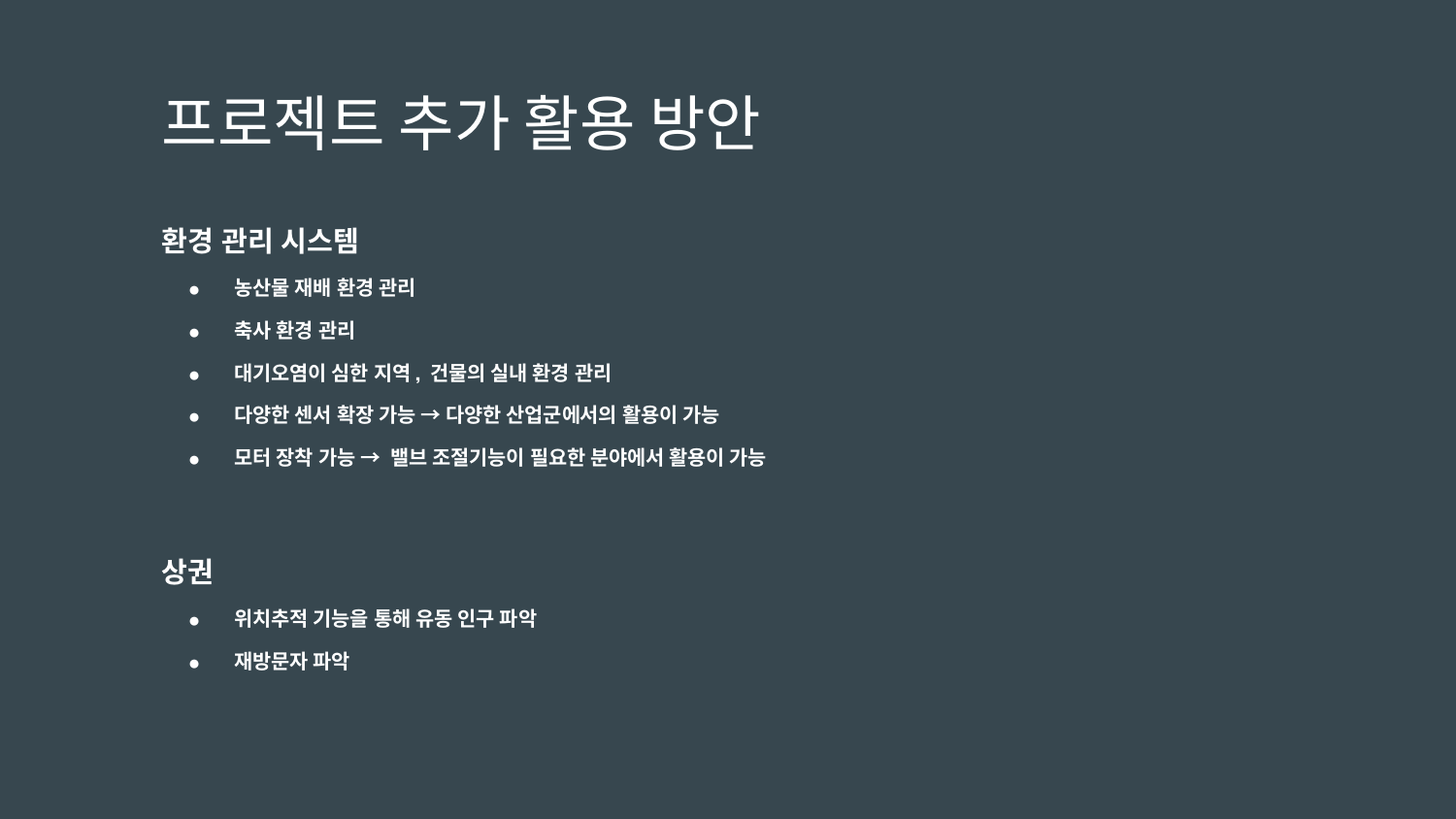

# 프로젝트 추가 활용 방안
환경 관리 시스템
농산물 재배 환경 관리
축사 환경 관리
대기오염이 심한 지역, 건물의 실내 환경 관리
다양한 센서 확장 가능 → 다양한 산업군에서의 활용이 가능
모터 장착 가능 →  밸브 조절기능이 필요한 분야에서 활용이 가능

상권
위치추적 기능을 통해 유동 인구 파악
재방문자 파악